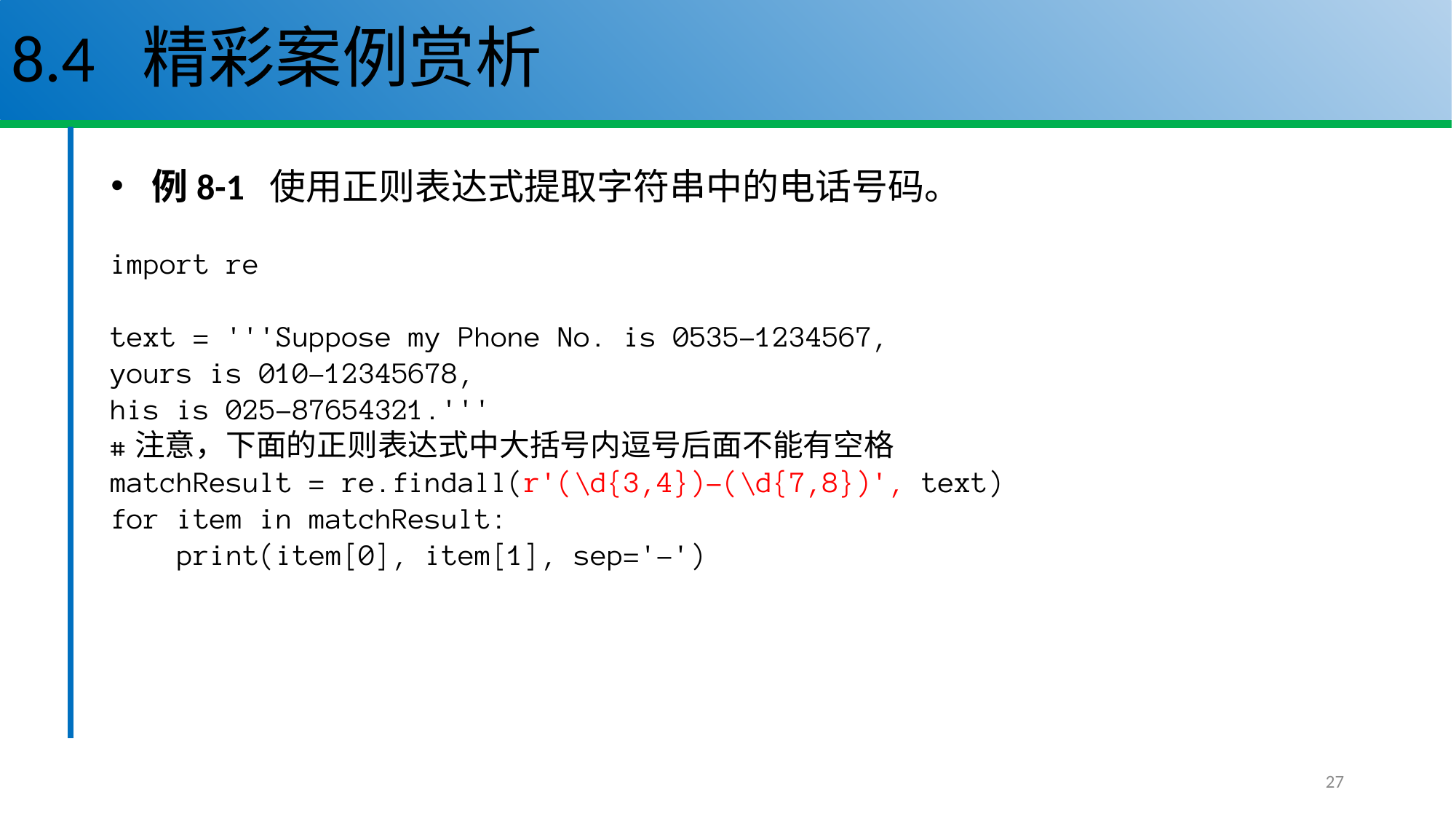

# 8.4  精彩案例赏析
例8-1  使用正则表达式提取字符串中的电话号码。

import re

text = '''Suppose my Phone No. is 0535-1234567,
yours is 010-12345678,
his is 025-87654321.'''
#注意，下面的正则表达式中大括号内逗号后面不能有空格
matchResult = re.findall(r'(\d{3,4})-(\d{7,8})', text)
for item in matchResult:
    print(item[0], item[1], sep='-')
27